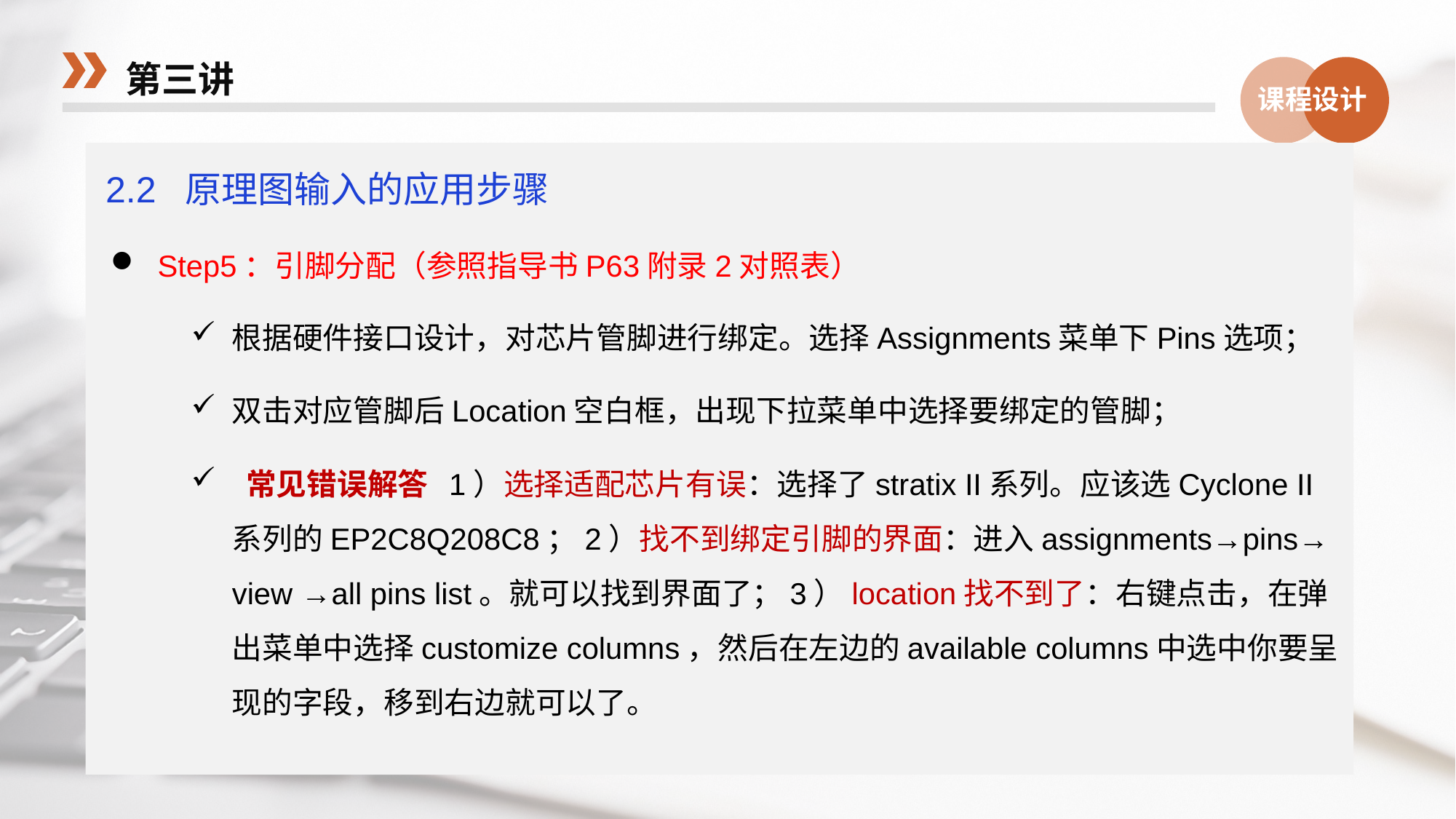

第三讲

课程设计

2.2  原理图输入的应用步骤
  Step5：引脚分配（参照指导书P63附录2对照表）
根据硬件接口设计，对芯片管脚进行绑定。选择Assignments菜单下Pins选项；
双击对应管脚后Location空白框，出现下拉菜单中选择要绑定的管脚；
 常见错误解答  1）选择适配芯片有误：选择了stratix II系列。应该选Cyclone II 系列的EP2C8Q208C8；2）找不到绑定引脚的界面：进入assignments→pins→ view →all pins list。就可以找到界面了；3）location找不到了：右键点击，在弹出菜单中选择customize columns，然后在左边的available columns中选中你要呈现的字段，移到右边就可以了。